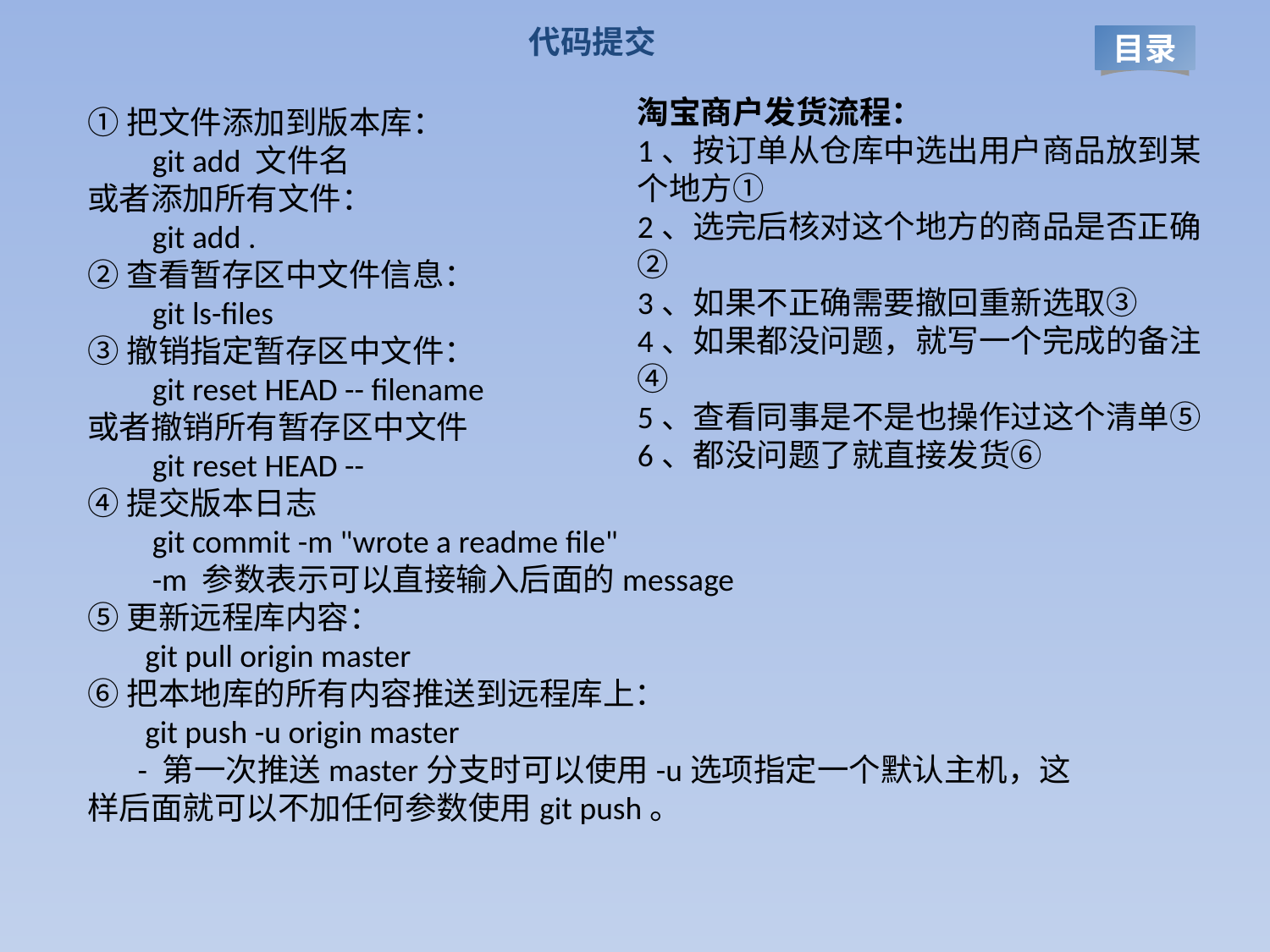

代码提交
目录

淘宝商户发货流程：
1、按订单从仓库中选出用户商品放到某个地方①
2、选完后核对这个地方的商品是否正确②
3、如果不正确需要撤回重新选取③
4、如果都没问题，就写一个完成的备注④
5、查看同事是不是也操作过这个清单⑤
6、都没问题了就直接发货⑥
①把文件添加到版本库：
         git add 文件名
或者添加所有文件：
         git add .
②查看暂存区中文件信息：
         git ls-files
③撤销指定暂存区中文件：
         git reset HEAD -- filename
或者撤销所有暂存区中文件
         git reset HEAD --
④提交版本日志
         git commit -m "wrote a readme file"
         -m 参数表示可以直接输入后面的message
⑤更新远程库内容：
        git pull origin master
⑥把本地库的所有内容推送到远程库上：
        git push -u origin master
       - 第一次推送master分支时可以使用-u选项指定一个默认主机，这样后面就可以不加任何参数使用git push。